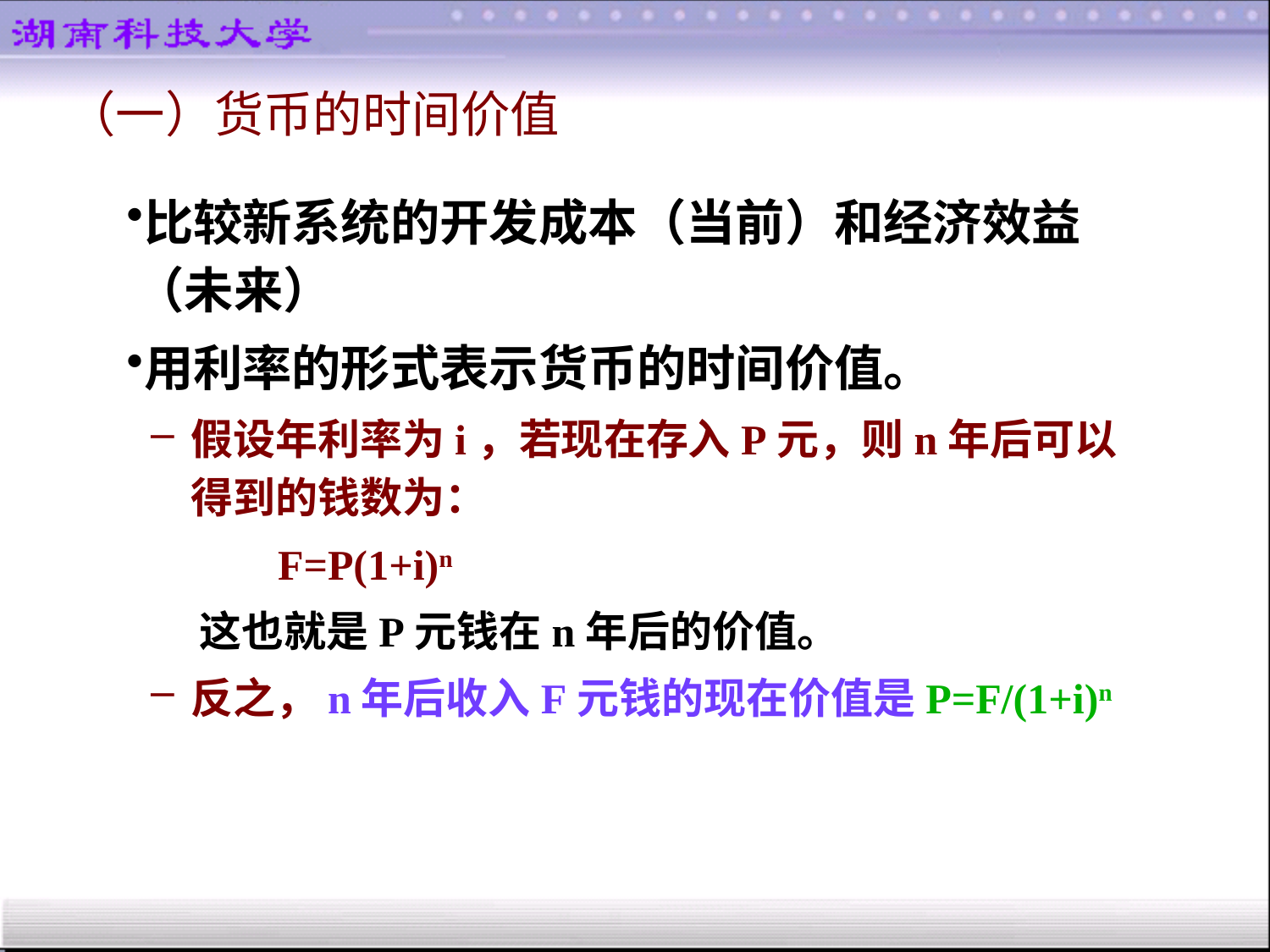

（一）货币的时间价值
比较新系统的开发成本（当前）和经济效益（未来）
用利率的形式表示货币的时间价值。
假设年利率为i，若现在存入P元，则n年后可以得到的钱数为：
            F=P(1+i)n
    这也就是P元钱在n年后的价值。
反之，n年后收入F元钱的现在价值是P=F/(1+i)n